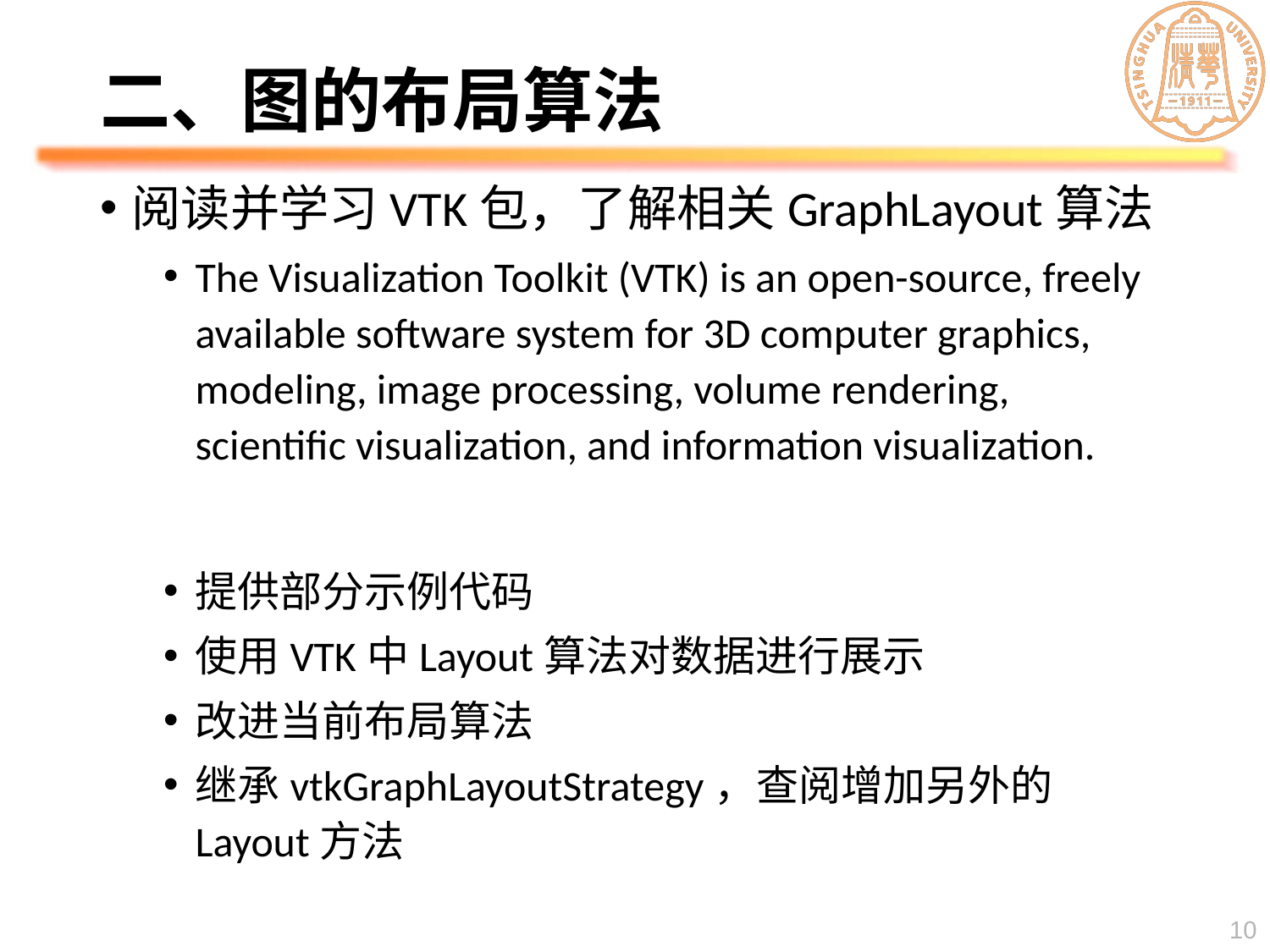

# 二、图的布局算法
阅读并学习VTK包，了解相关GraphLayout算法
The Visualization Toolkit (VTK) is an open-source, freely available software system for 3D computer graphics, modeling, image processing, volume rendering, scientific visualization, and information visualization.

提供部分示例代码
使用VTK中Layout算法对数据进行展示
改进当前布局算法
继承vtkGraphLayoutStrategy，查阅增加另外的Layout方法

10